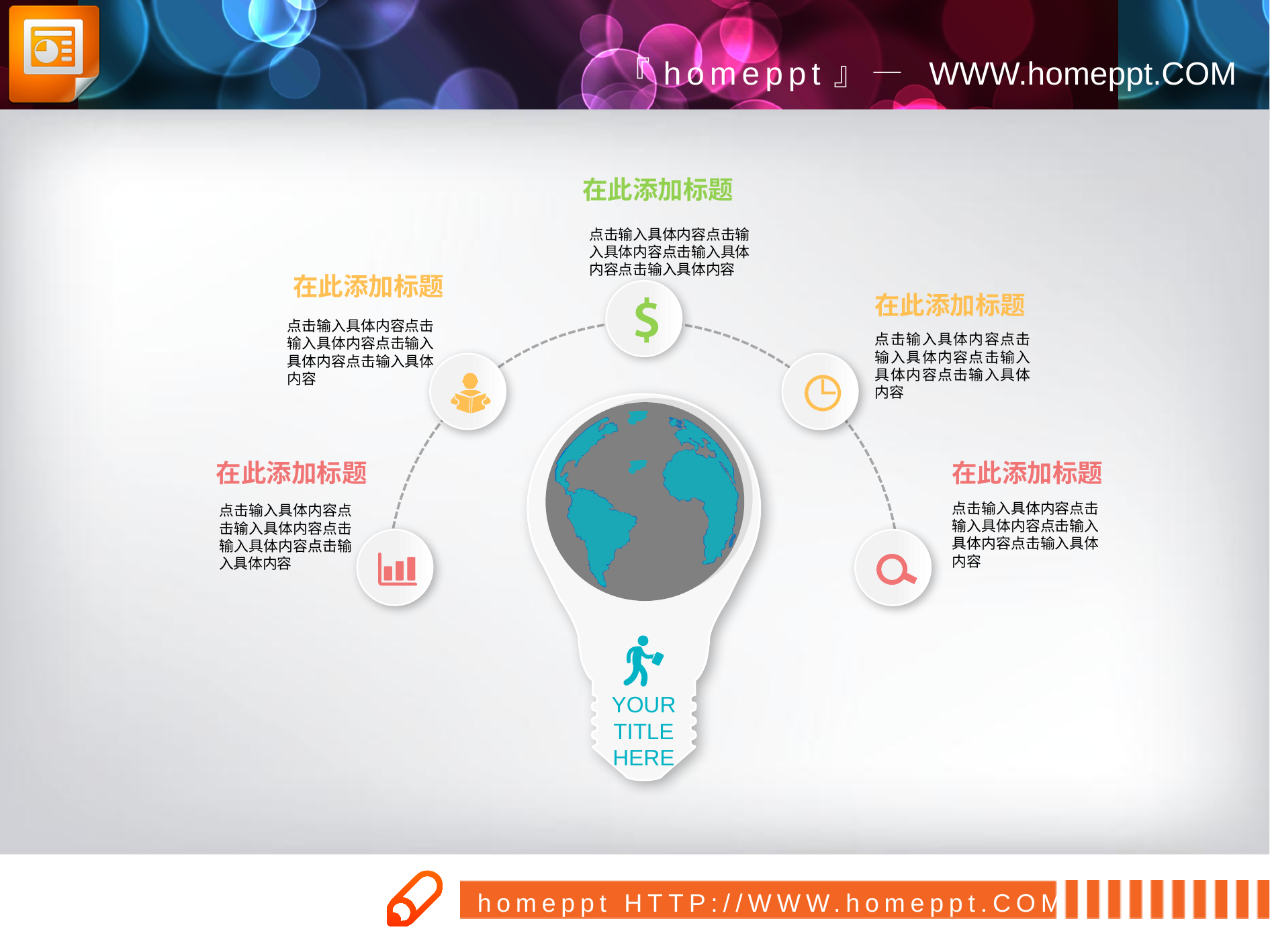

在此添加标题
点击输入具体内容点击输入具体内容点击输入具体内容点击输入具体内容
在此添加标题
点击输入具体内容点击输入具体内容点击输入具体内容点击输入具体内容

在此添加标题
点击输入具体内容点击输入具体内容点击输入具体内容点击输入具体内容

YOUR TITLE HERE
在此添加标题
点击输入具体内容点击输入具体内容点击输入具体内容点击输入具体内容
在此添加标题
点击输入具体内容点击输入具体内容点击输入具体内容点击输入具体内容